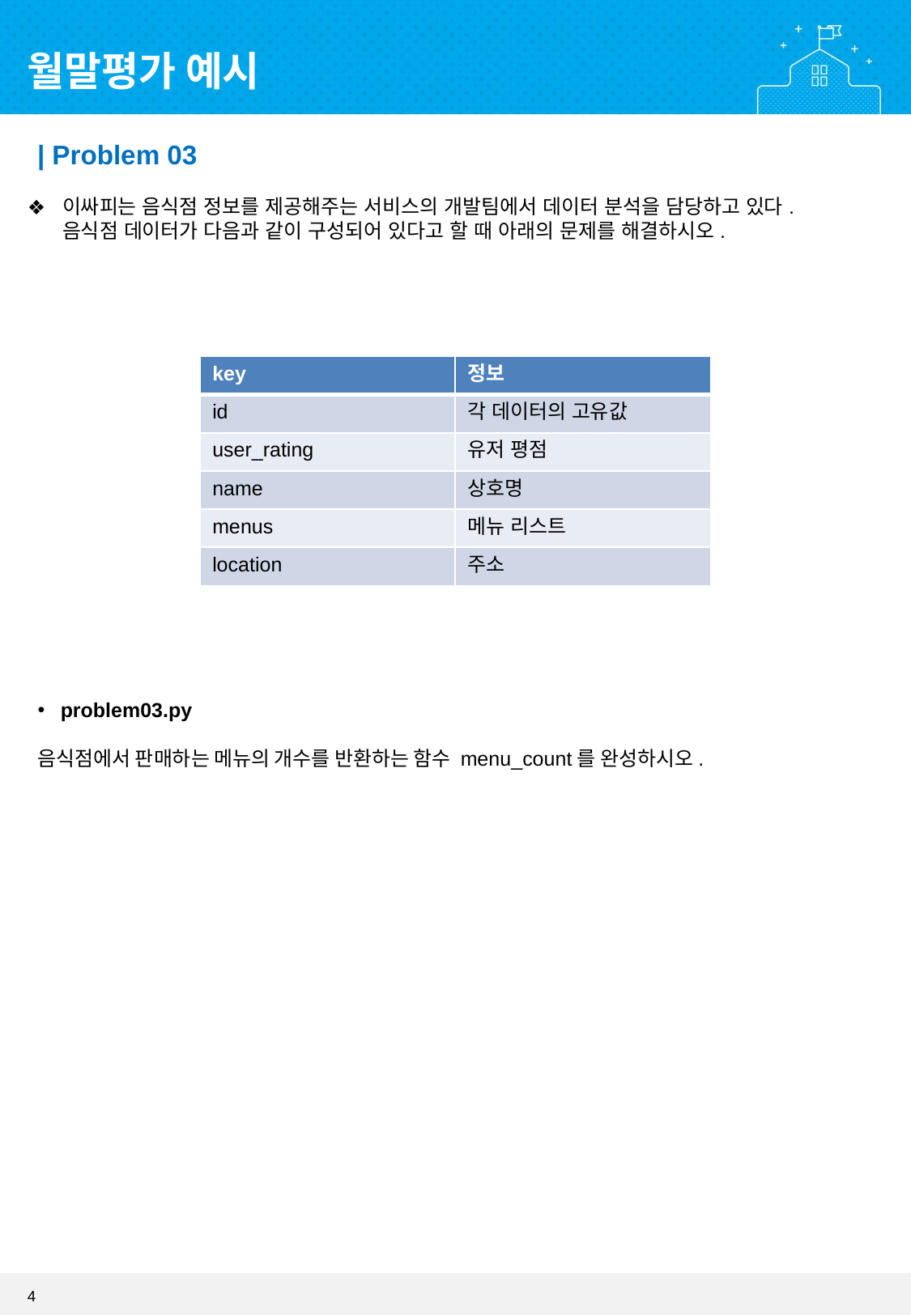

월말평가 예시
| Problem 03
이싸피는 음식점 정보를 제공해주는 서비스의 개발팀에서 데이터 분석을 담당하고 있다.
음식점 데이터가 다음과 같이 구성되어 있다고 할 때 아래의 문제를 해결하시오.
| key | 정보 |
| --- | --- |
| id | 각 데이터의 고유값 |
| user\_rating | 유저 평점 |
| name | 상호명 |
| menus | 메뉴 리스트 |
| location | 주소 |
problem03.py

음식점에서 판매하는 메뉴의 개수를 반환하는 함수 menu_count를 완성하시오.